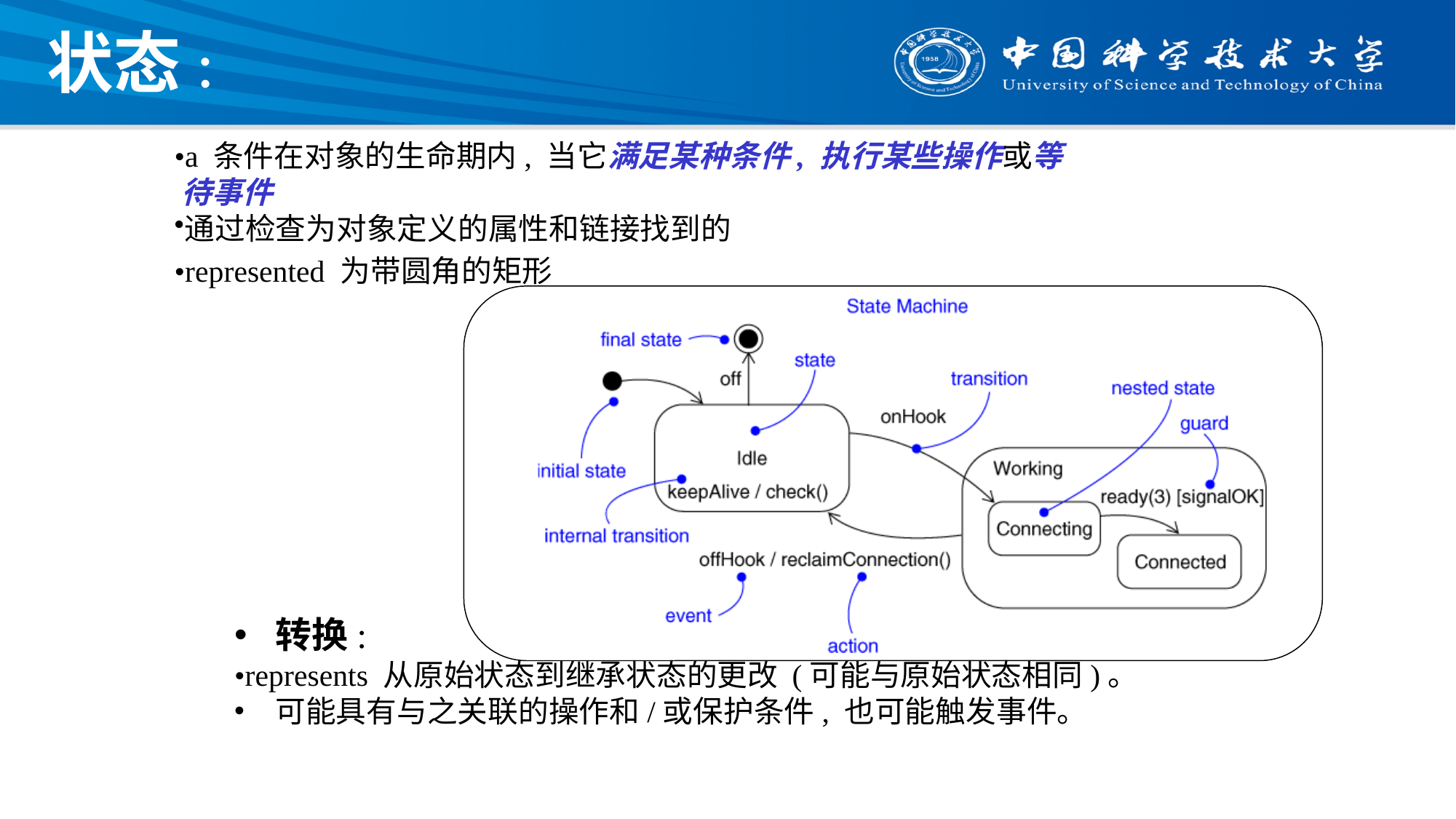

# 状态:
•a 条件在对象的生命期内, 当它满足某种条件, 执行某些操作或等待事件
通过检查为对象定义的属性和链接找到的
•represented 为带圆角的矩形

转换:
•represents 从原始状态到继承状态的更改 (可能与原始状态相同)。
可能具有与之关联的操作和/或保护条件, 也可能触发事件。